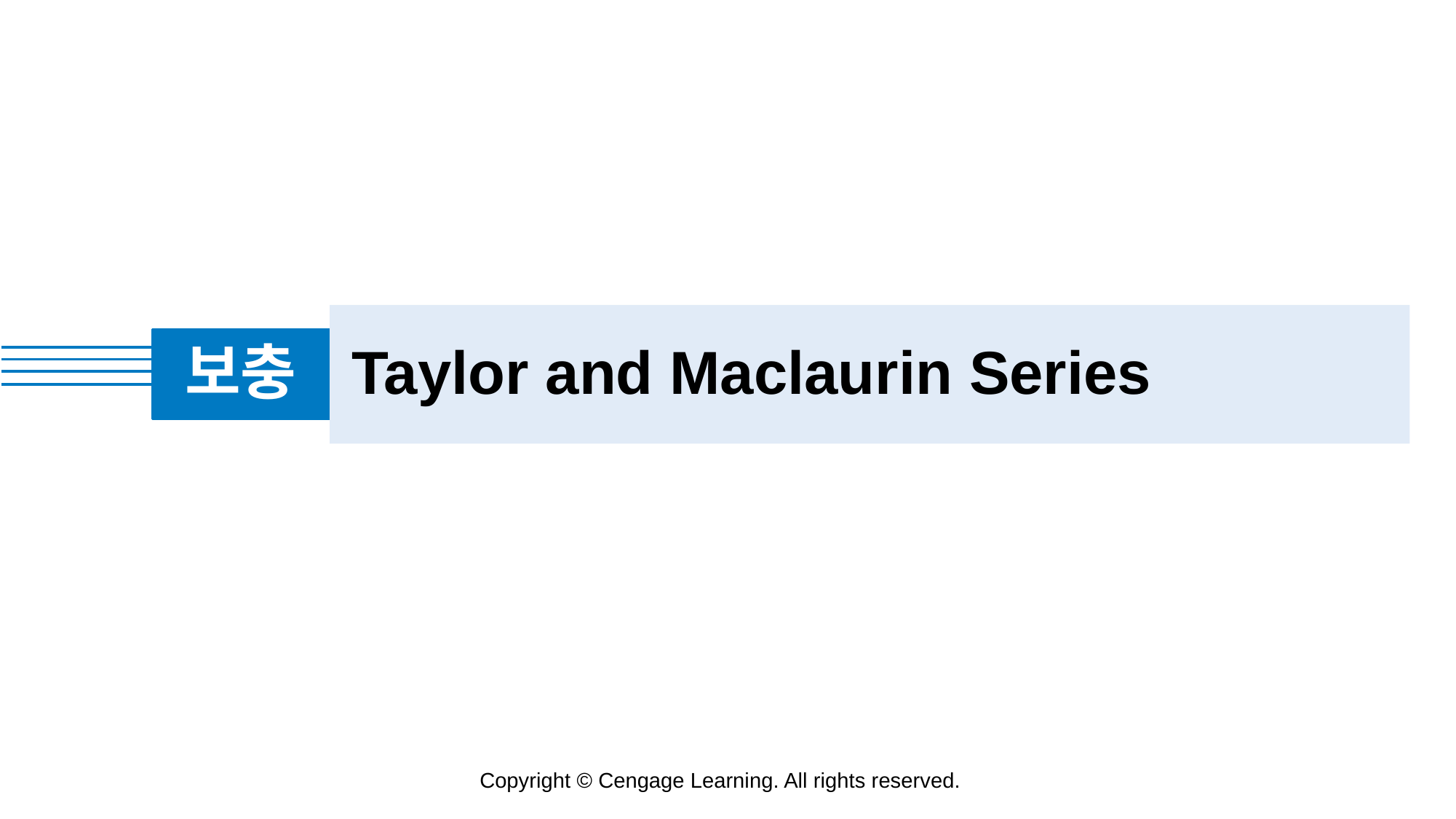

Taylor and Maclaurin Series
# 보충
Copyright © Cengage Learning. All rights reserved.